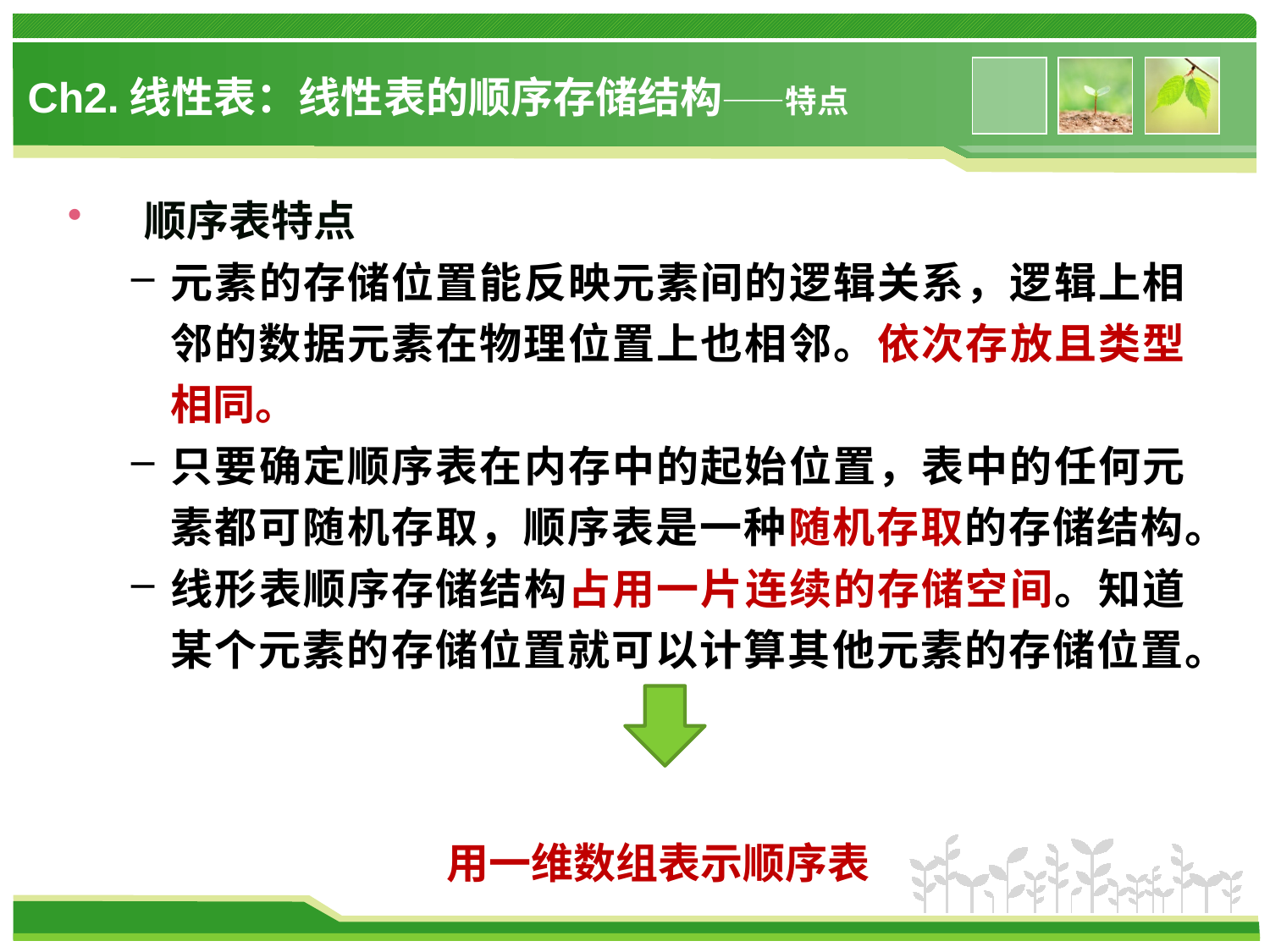

# Ch2.线性表：线性表的顺序存储结构——特点
  顺序表特点
元素的存储位置能反映元素间的逻辑关系，逻辑上相邻的数据元素在物理位置上也相邻。依次存放且类型相同。
只要确定顺序表在内存中的起始位置，表中的任何元素都可随机存取，顺序表是一种随机存取的存储结构。
线形表顺序存储结构占用一片连续的存储空间。知道某个元素的存储位置就可以计算其他元素的存储位置。

用一维数组表示顺序表

13